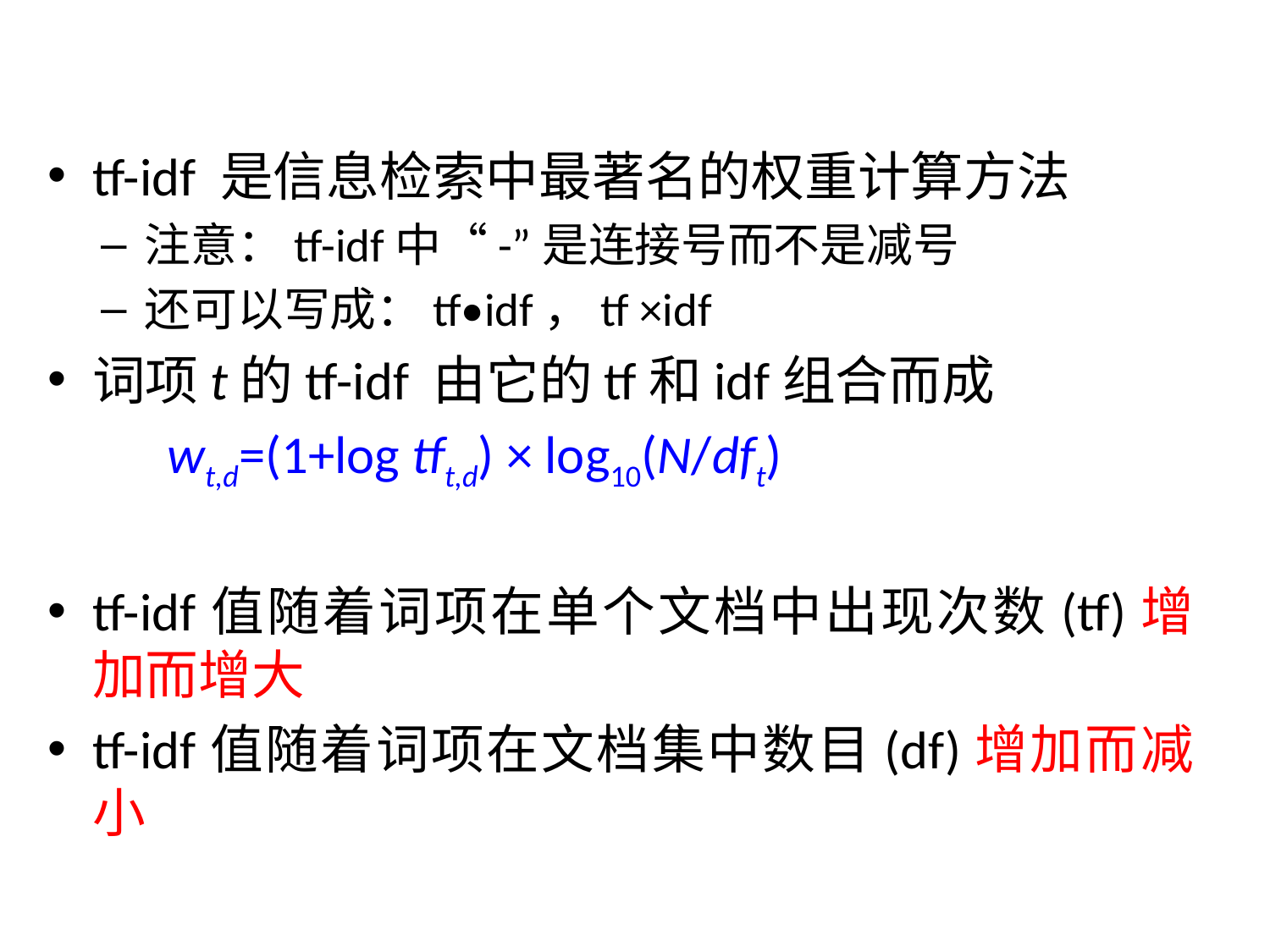

tf-idf 是信息检索中最著名的权重计算方法
注意：tf-idf中“-”是连接号而不是减号
还可以写成：tf•idf，tf ×idf
词项t的tf-idf 由它的tf和idf组合而成
	wt,d=(1+log tft,d) × log10(N/dft)

tf-idf值随着词项在单个文档中出现次数(tf)增加而增大
tf-idf值随着词项在文档集中数目(df)增加而减小